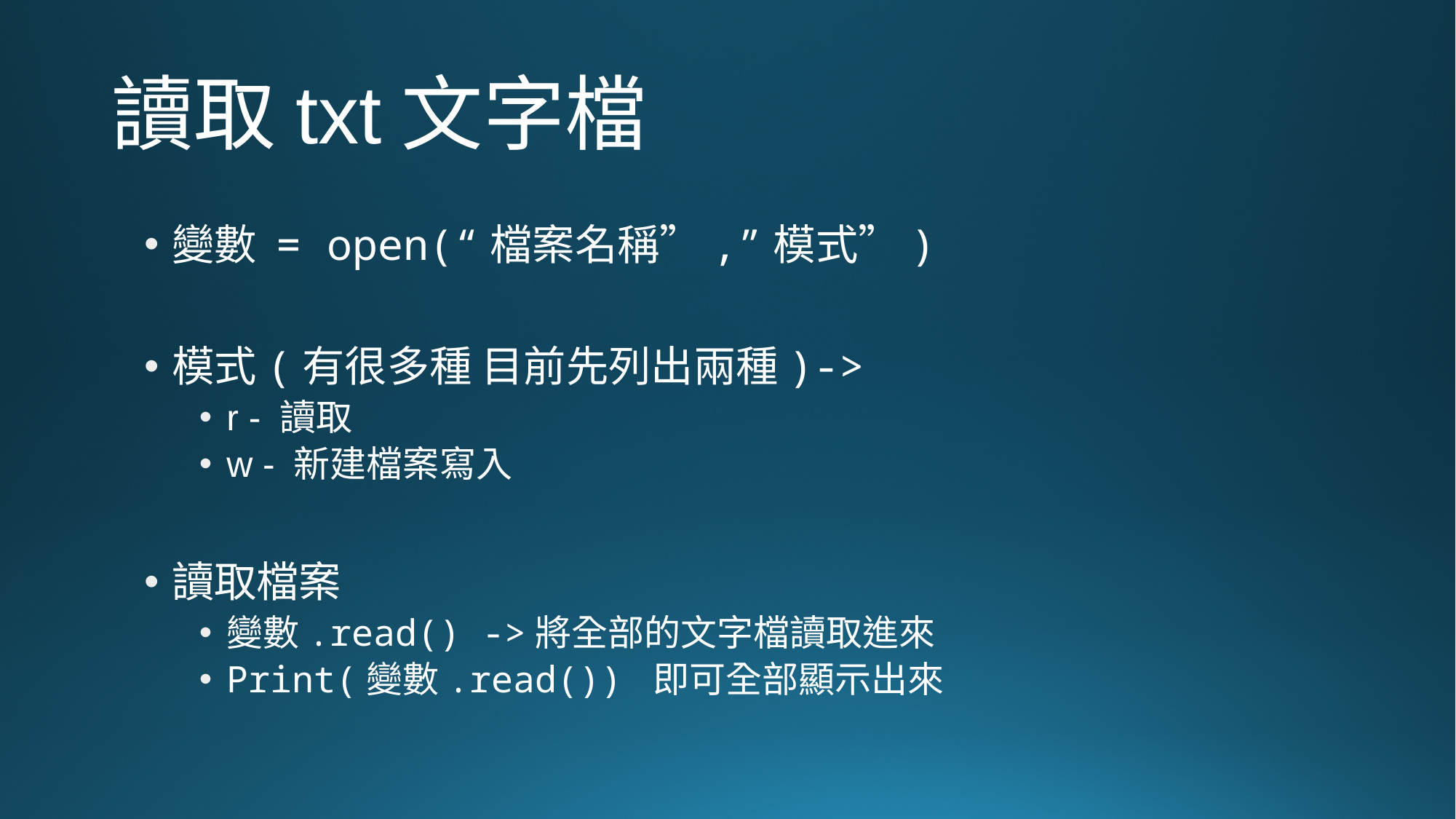

# 讀取txt文字檔
變數 = open(“檔案名稱”,”模式”)

模式(有很多種 目前先列出兩種)->
r - 讀取
w - 新建檔案寫入

讀取檔案
變數.read() ->將全部的文字檔讀取進來
Print(變數.read()) 即可全部顯示出來